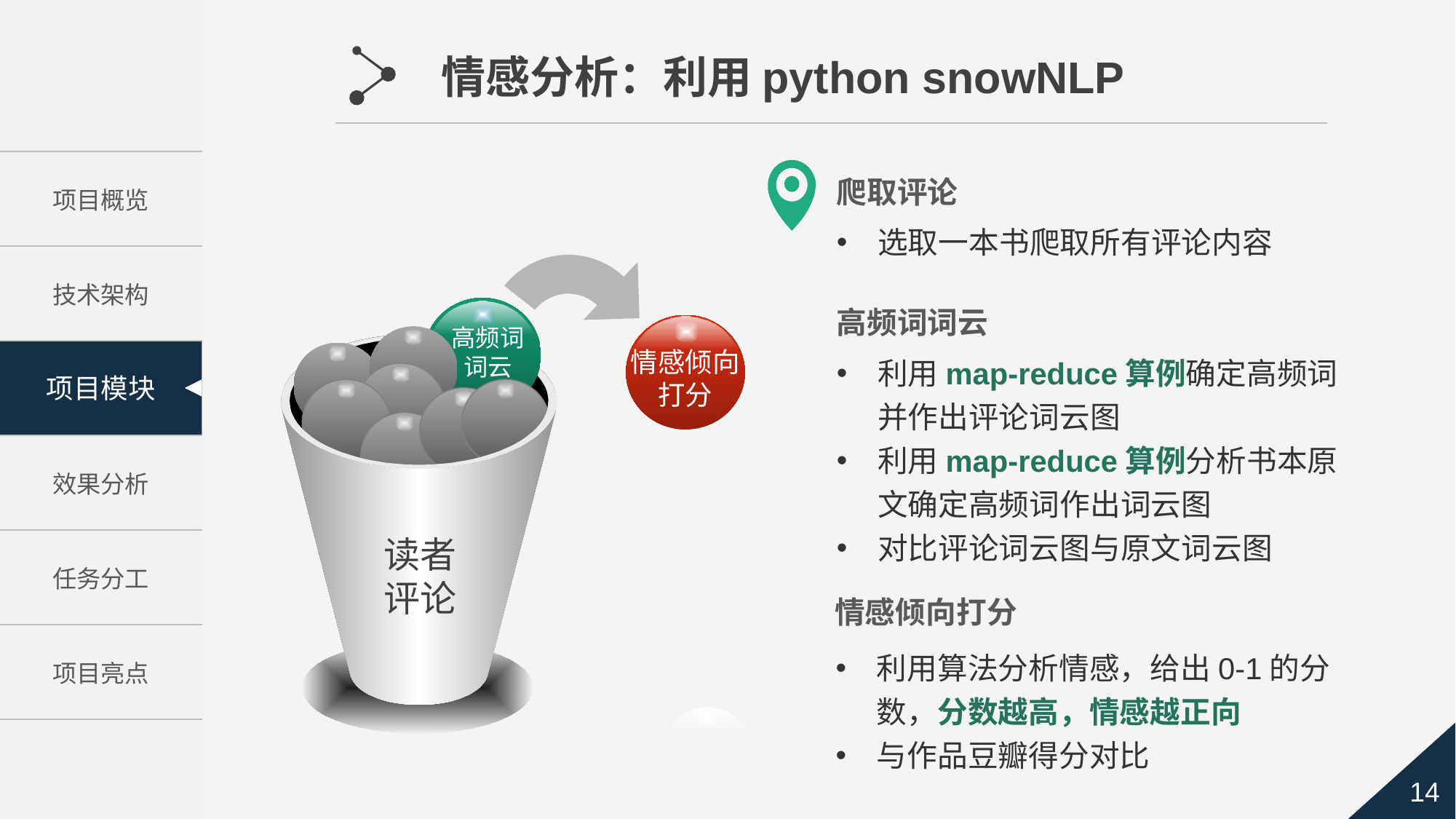

情感分析：利用python snowNLP

爬取评论
选取一本书爬取所有评论内容

高频词词云

高频词
词云
情感倾向打分
利用map-reduce算例确定高频词并作出评论词云图
利用map-reduce算例分析书本原文确定高频词作出词云图
对比评论词云图与原文词云图

读者评论
情感倾向打分
利用算法分析情感，给出0-1的分数，分数越高，情感越正向
与作品豆瓣得分对比